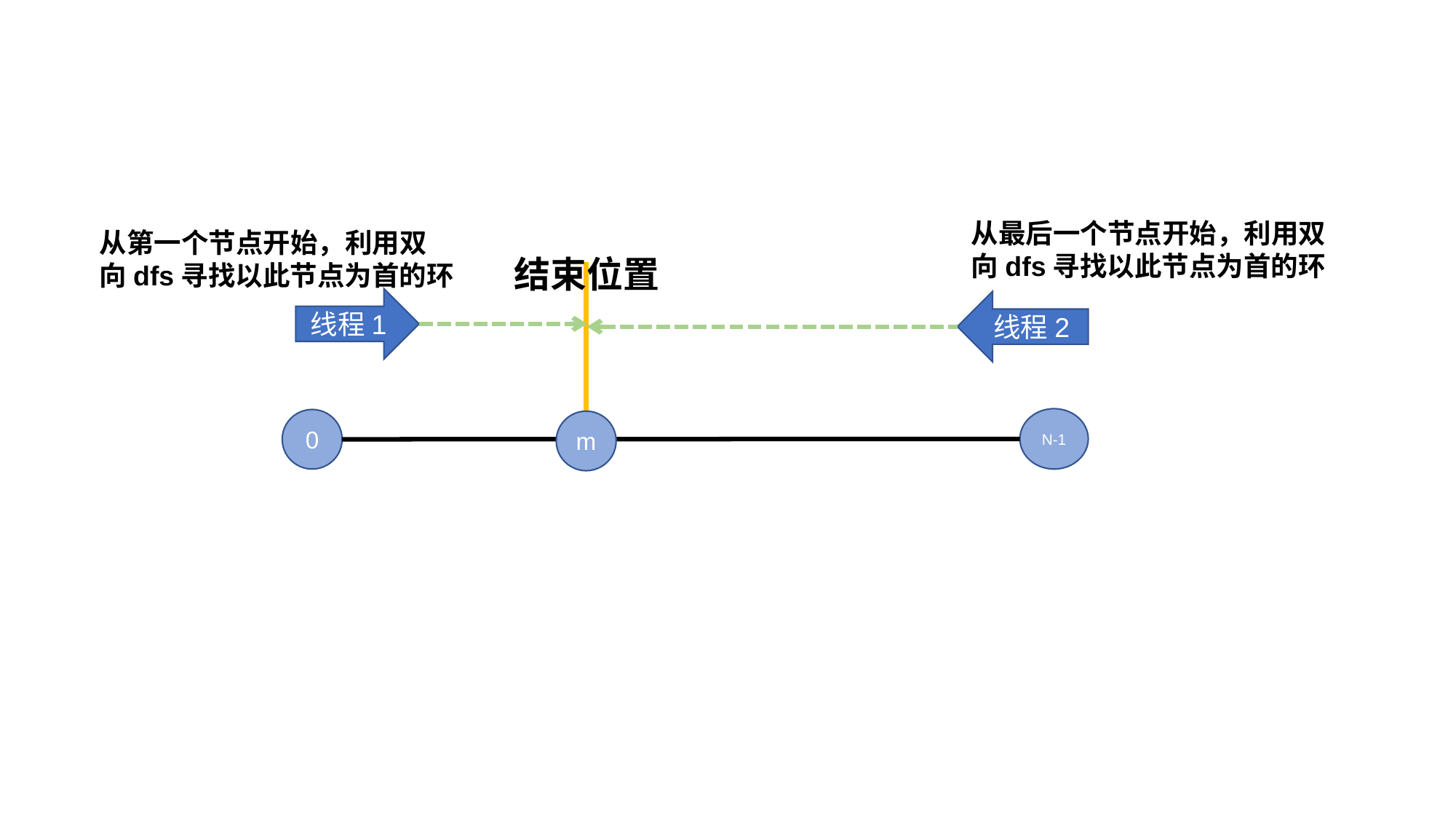

从最后一个节点开始，利用双
向dfs寻找以此节点为首的环
从第一个节点开始，利用双
向dfs寻找以此节点为首的环
结束位置
线程1
线程2
N-1
0
m